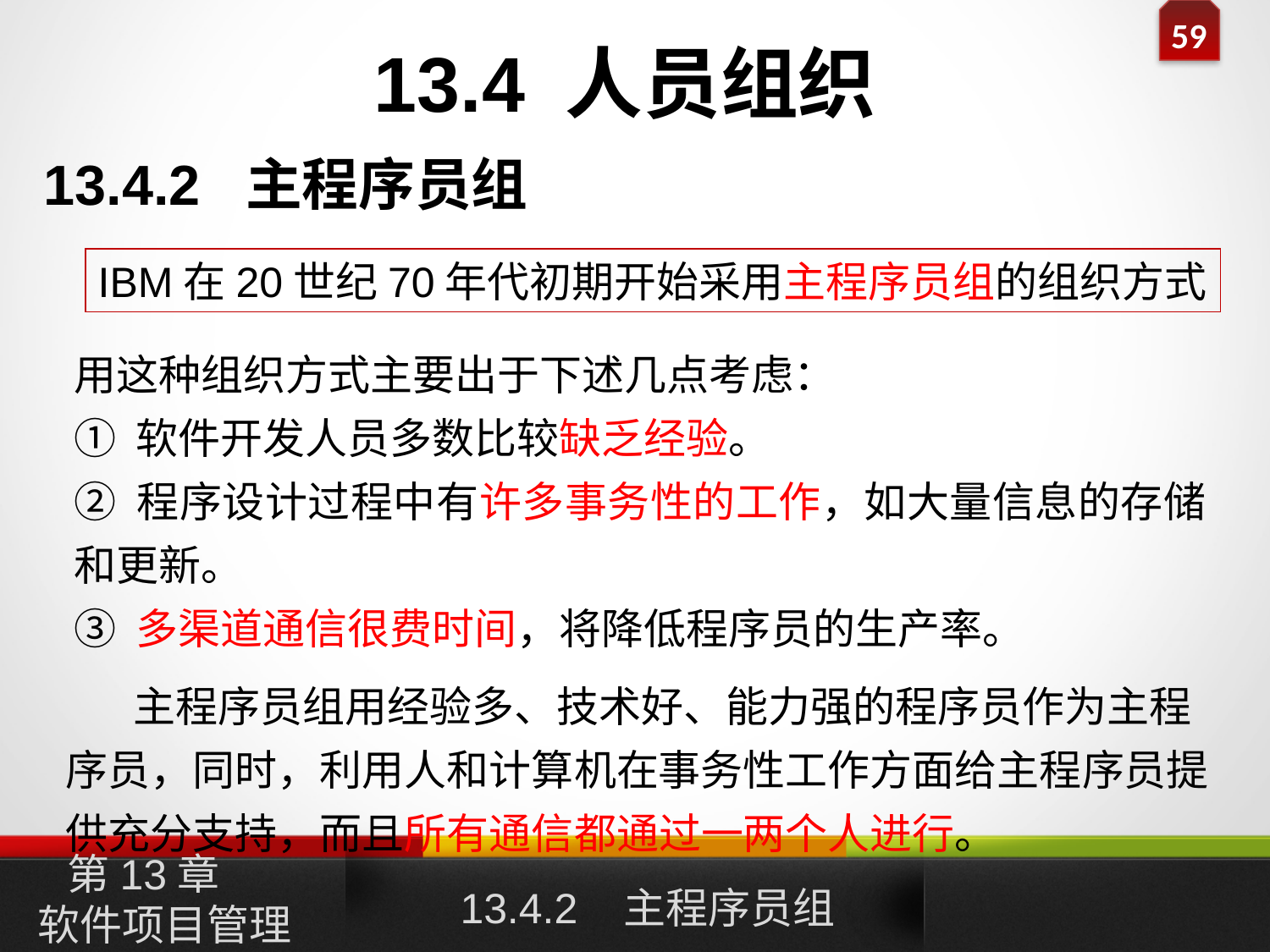

# 13.4 人员组织
13.4.2  主程序员组
IBM在20世纪70年代初期开始采用主程序员组的组织方式
用这种组织方式主要出于下述几点考虑：
① 软件开发人员多数比较缺乏经验。
② 程序设计过程中有许多事务性的工作，如大量信息的存储和更新。
③ 多渠道通信很费时间，将降低程序员的生产率。
      主程序员组用经验多、技术好、能力强的程序员作为主程序员，同时，利用人和计算机在事务性工作方面给主程序员提供充分支持，而且所有通信都通过一两个人进行。
第13章
软件项目管理
13.4.2   主程序员组